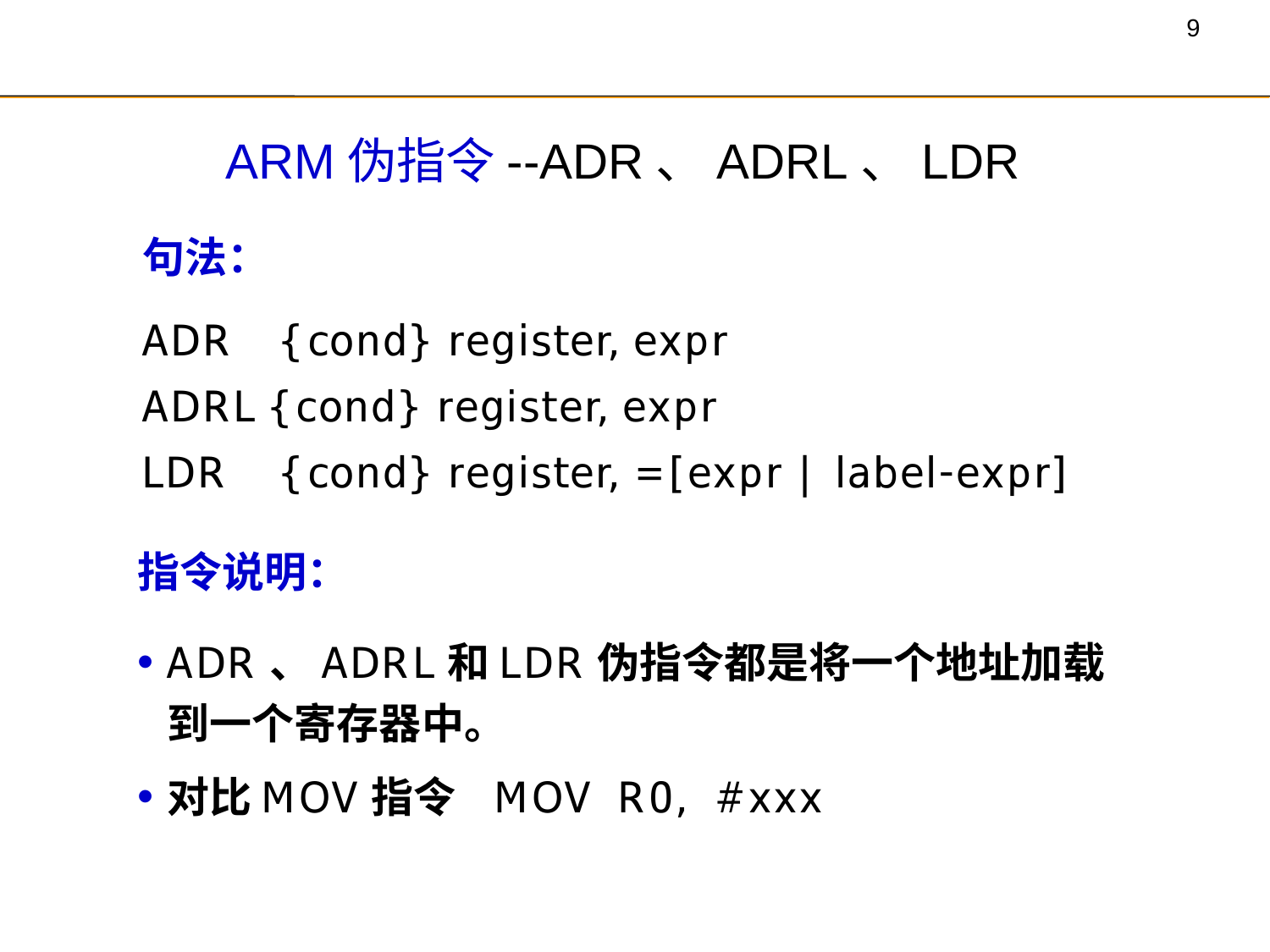

# ARM伪指令--ADR、ADRL、LDR
句法：
ADR	 {cond} register, expr
ADRL {cond} register, expr
LDR	 {cond} register, =[expr | label-expr]

指令说明：
ADR、ADRL和LDR伪指令都是将一个地址加载到一个寄存器中。
对比MOV指令   MOV  R0,  #xxx